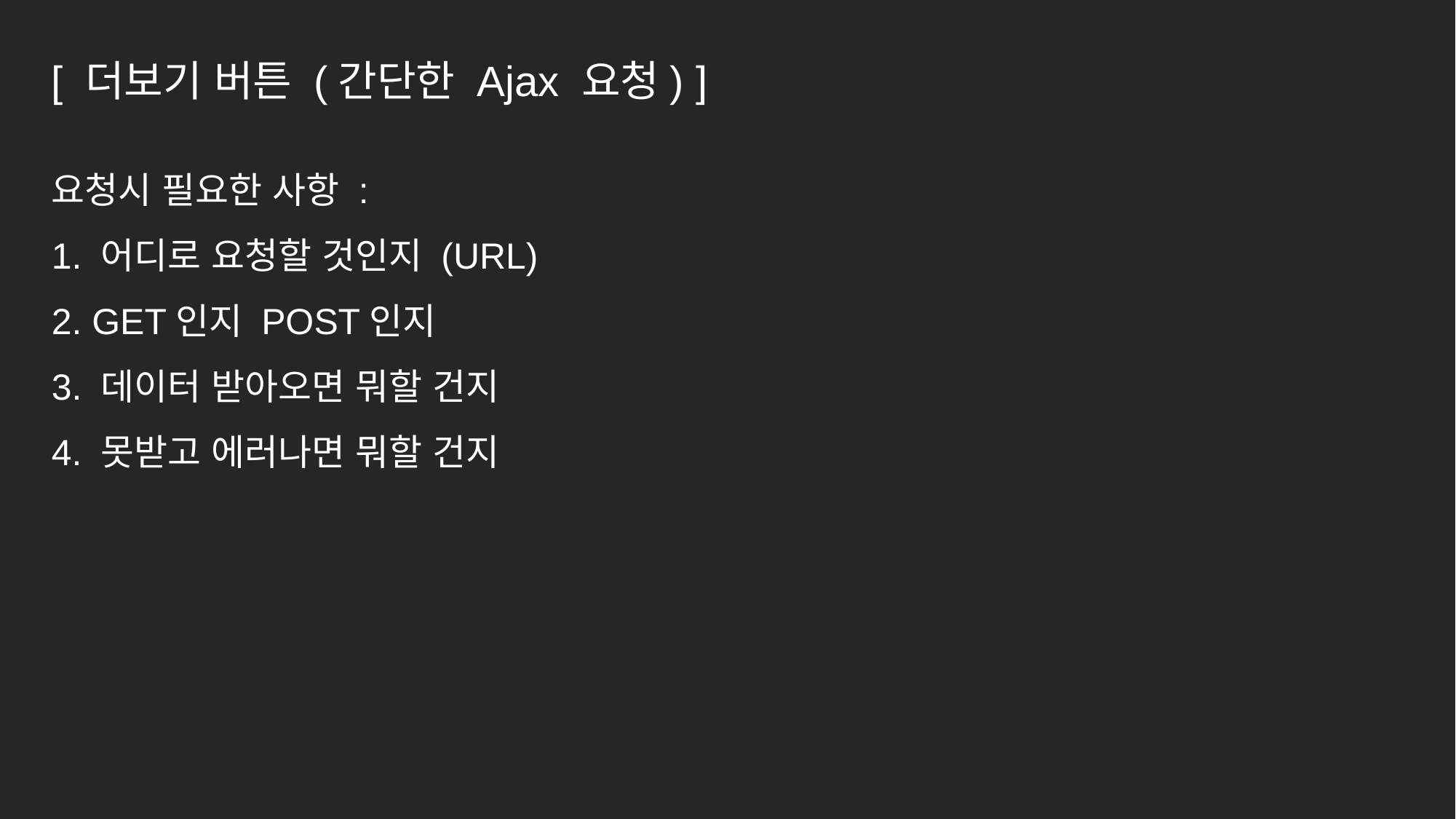

[ 더보기 버튼 (간단한 Ajax 요청) ]
요청시 필요한 사항 :
1. 어디로 요청할 것인지 (URL)
2. GET인지 POST인지
3. 데이터 받아오면 뭐할 건지
4. 못받고 에러나면 뭐할 건지